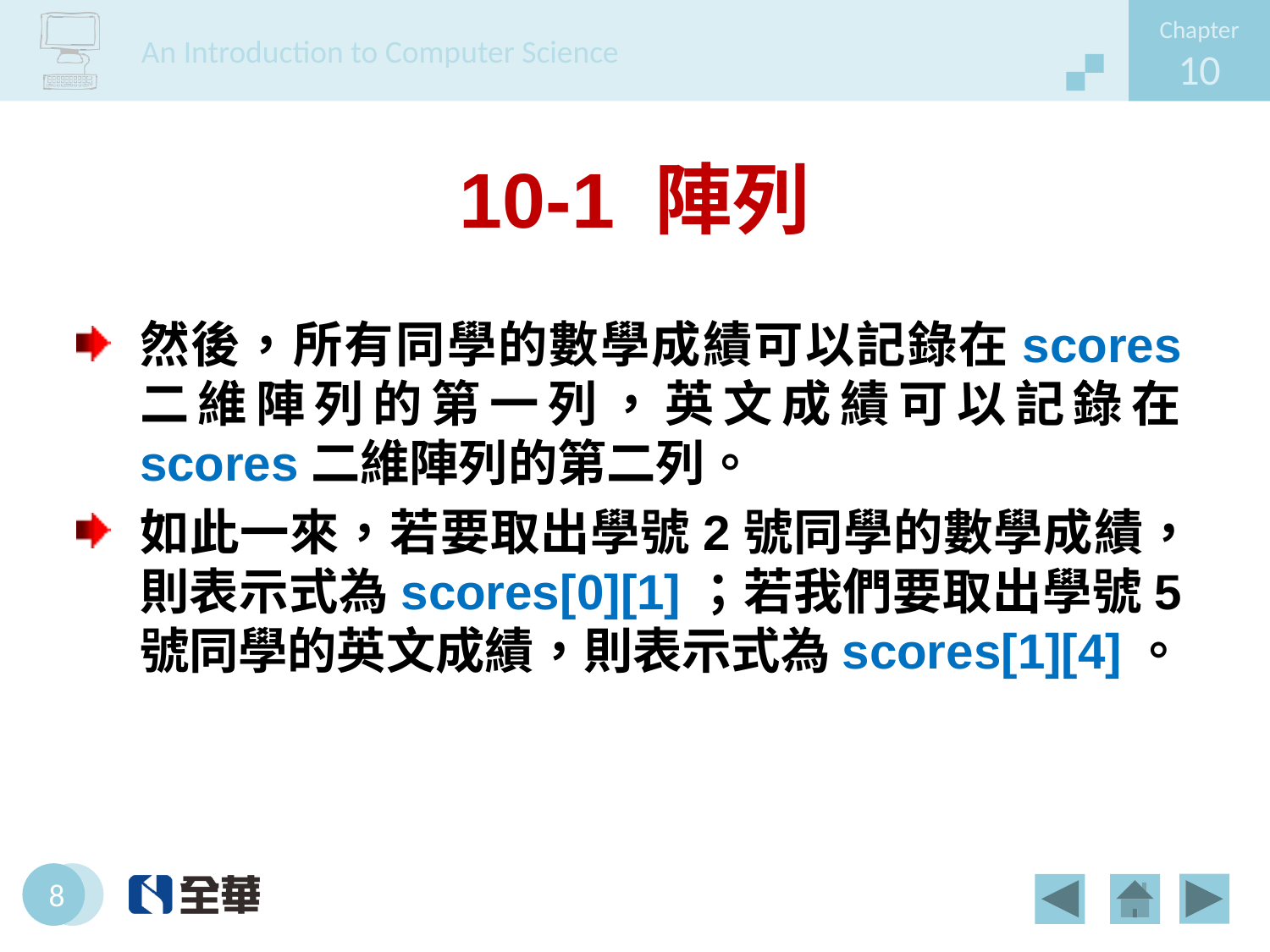

# 10-1 陣列
然後，所有同學的數學成績可以記錄在scores二維陣列的第一列，英文成績可以記錄在scores二維陣列的第二列。
如此一來，若要取出學號2號同學的數學成績，則表示式為scores[0][1]；若我們要取出學號5號同學的英文成績，則表示式為scores[1][4]。